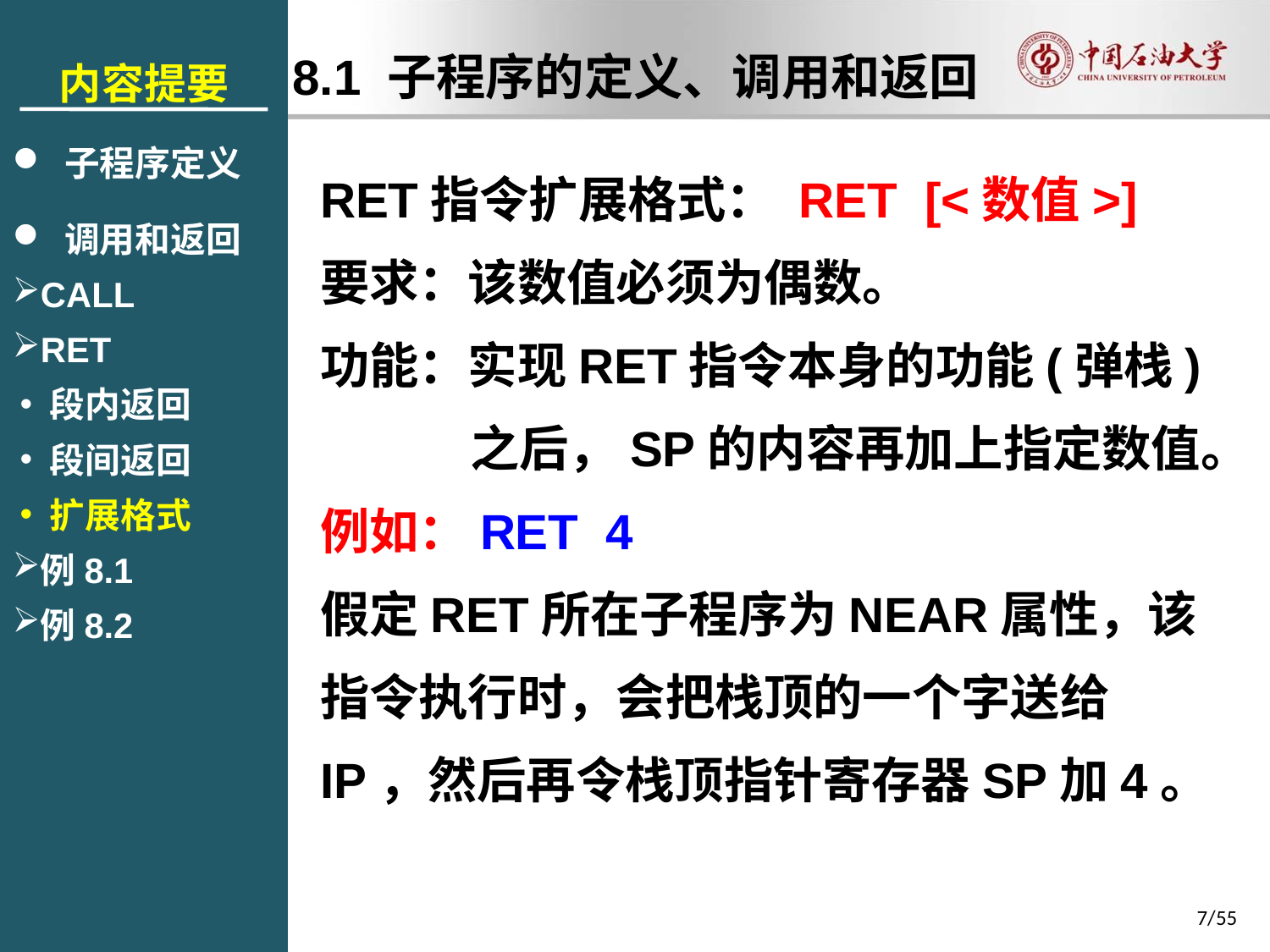

内容提要
 子程序定义
 调用和返回
CALL
RET
段内返回
段间返回
扩展格式
例8.1
例8.2
8.1 子程序的定义、调用和返回
RET指令扩展格式： RET  [<数值>]
要求：该数值必须为偶数。
功能：实现RET指令本身的功能(弹栈)之后，SP的内容再加上指定数值。
例如：RET  4
假定RET所在子程序为NEAR属性，该指令执行时，会把栈顶的一个字送给IP，然后再令栈顶指针寄存器SP加4。
7/55